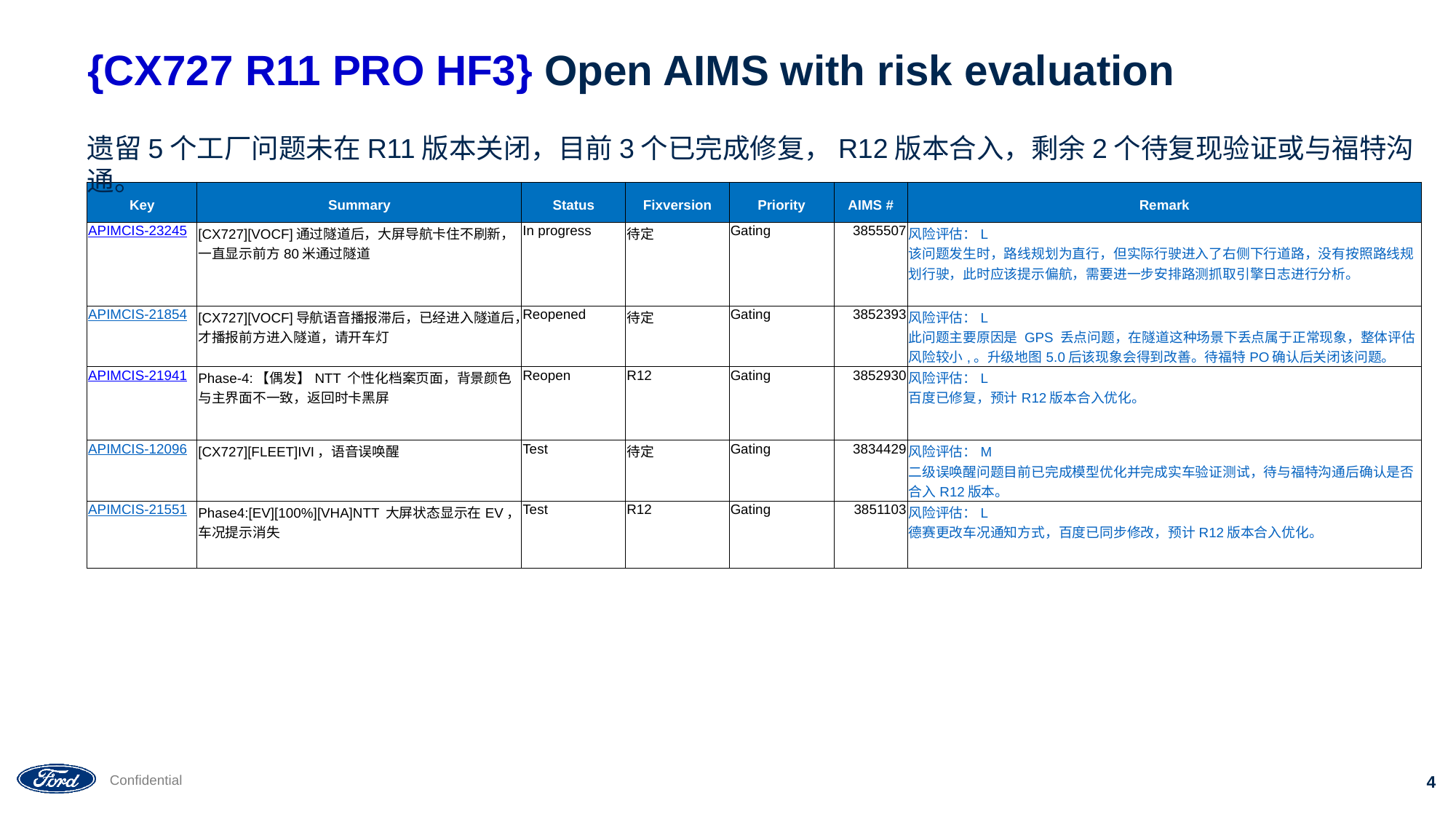

# {CX727 R11 PRO HF3} Open AIMS with risk evaluation
遗留5个工厂问题未在R11版本关闭，目前3个已完成修复，R12版本合入，剩余2个待复现验证或与福特沟通。
| Key | Summary | Status | Fixversion | Priority | AIMS # | Remark |
| --- | --- | --- | --- | --- | --- | --- |
| APIMCIS-23245 | [CX727][VOCF]通过隧道后，大屏导航卡住不刷新，一直显示前方80米通过隧道 | In progress | 待定 | Gating | 3855507 | 风险评估：L 该问题发生时，路线规划为直行，但实际行驶进入了右侧下行道路，没有按照路线规划行驶，此时应该提示偏航，需要进一步安排路测抓取引擎日志进行分析。 |
| APIMCIS-21854 | [CX727][VOCF]导航语音播报滞后，已经进入隧道后，才播报前方进入隧道，请开车灯 | Reopened | 待定 | Gating | 3852393 | 风险评估：L 此问题主要原因是 GPS 丢点问题，在隧道这种场景下丢点属于正常现象，整体评估风险较小,。升级地图5.0后该现象会得到改善。待福特PO确认后关闭该问题。 |
| APIMCIS-21941 | Phase-4:【偶发】NTT 个性化档案页面，背景颜色与主界面不一致，返回时卡黑屏 | Reopen | R12 | Gating | 3852930 | 风险评估：L 百度已修复，预计R12版本合入优化。 |
| APIMCIS-12096 | [CX727][FLEET]IVI，语音误唤醒 | Test | 待定 | Gating | 3834429 | 风险评估：M 二级误唤醒问题目前已完成模型优化并完成实车验证测试，待与福特沟通后确认是否合入R12版本。 |
| APIMCIS-21551 | Phase4:[EV][100%][VHA]NTT 大屏状态显示在EV，车况提示消失 | Test | R12 | Gating | 3851103 | 风险评估：L 德赛更改车况通知方式，百度已同步修改，预计R12版本合入优化。 |